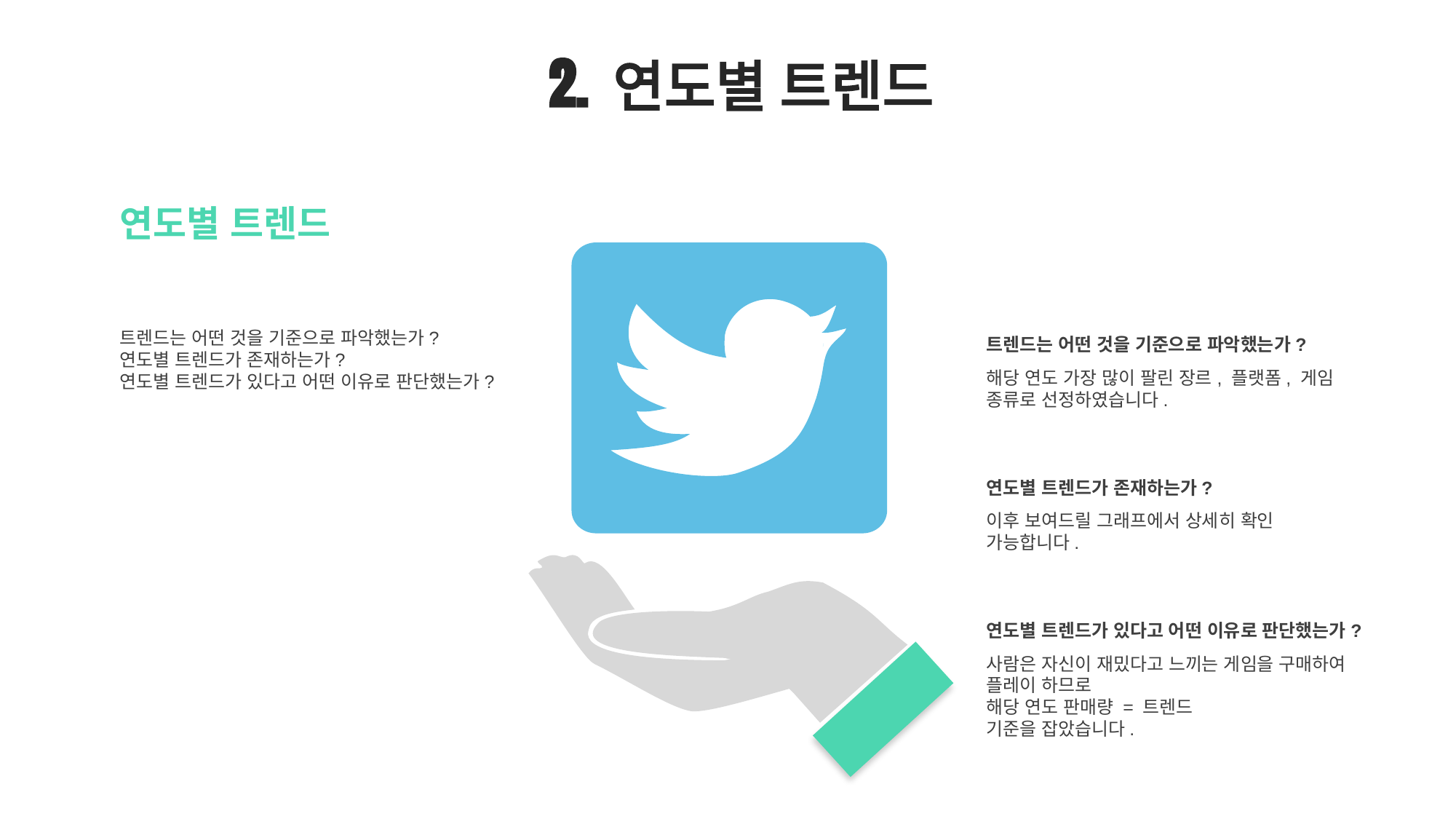

2. 연도별 트렌드
연도별 트렌드

트렌드는 어떤 것을 기준으로 파악했는가?
연도별 트렌드가 존재하는가?
연도별 트렌드가 있다고 어떤 이유로 판단했는가?
트렌드는 어떤 것을 기준으로 파악했는가?
해당 연도 가장 많이 팔린 장르, 플랫폼, 게임 종류로 선정하였습니다.
연도별 트렌드가 존재하는가?
이후 보여드릴 그래프에서 상세히 확인 가능합니다.

연도별 트렌드가 있다고 어떤 이유로 판단했는가?
사람은 자신이 재밌다고 느끼는 게임을 구매하여 플레이 하므로
해당 연도 판매량 = 트렌드
기준을 잡았습니다.